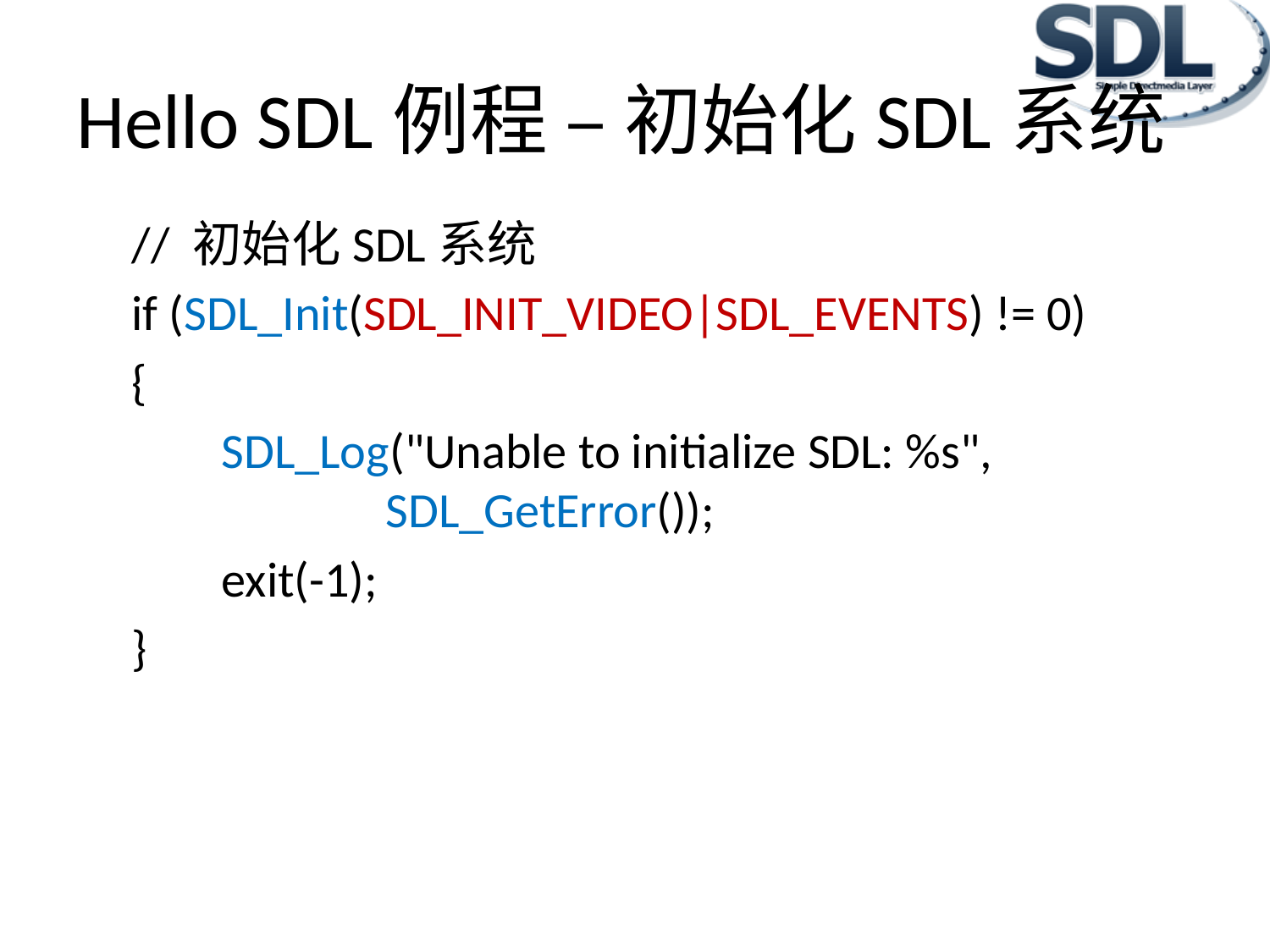

# Hello SDL例程 – 初始化SDL系统
// 初始化SDL系统
if (SDL_Init(SDL_INIT_VIDEO|SDL_EVENTS) != 0)
{
        SDL_Log("Unable to initialize SDL: %s",   	 		SDL_GetError());
        exit(-1);
}